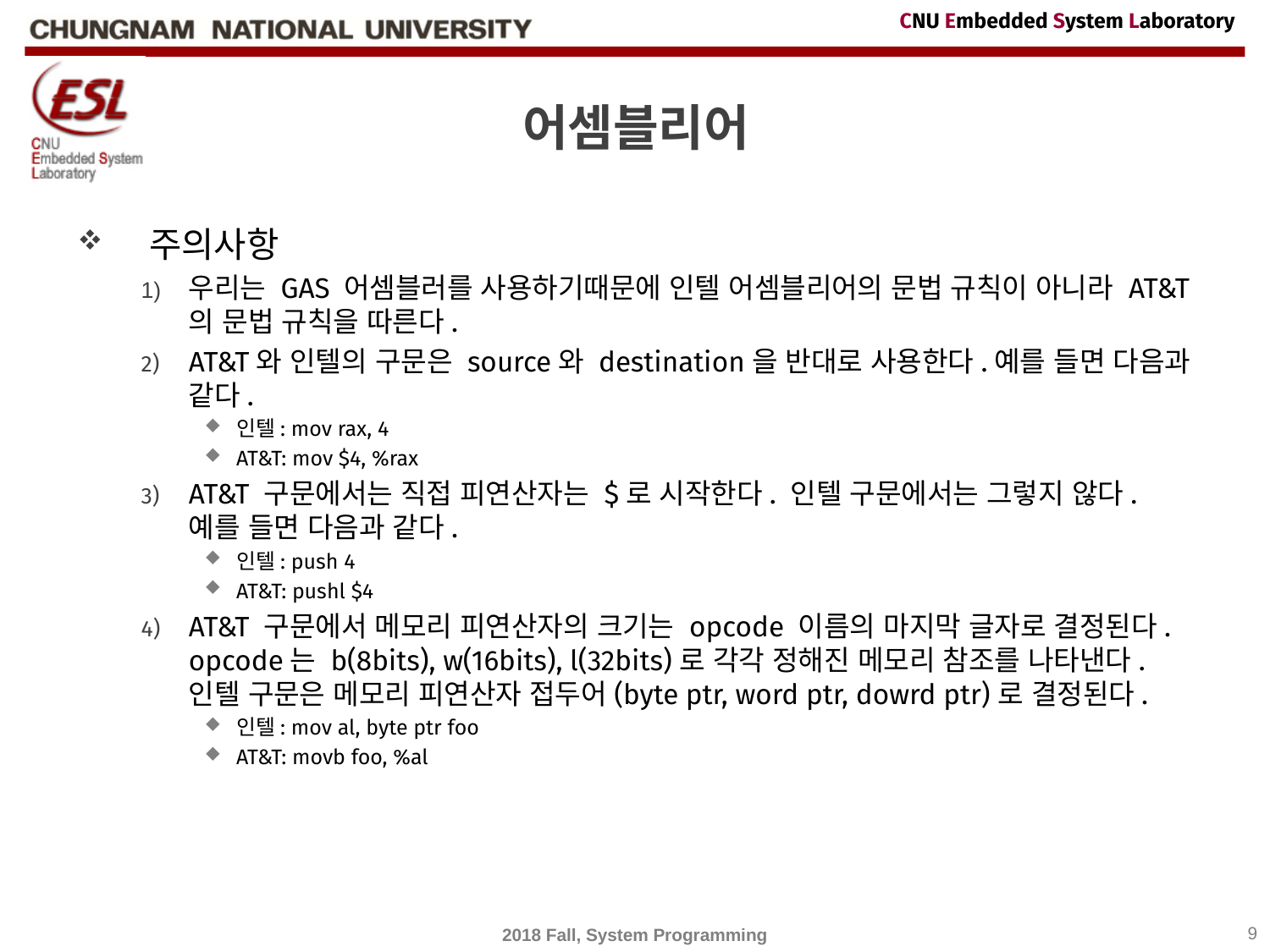

# 어셈블리어
주의사항
우리는 GAS 어셈블러를 사용하기때문에 인텔 어셈블리어의 문법 규칙이 아니라 AT&T의 문법 규칙을 따른다.
AT&T와 인텔의 구문은 source와 destination을 반대로 사용한다.예를 들면 다음과 같다.
인텔: mov rax, 4
AT&T: mov $4, %rax
AT&T 구문에서는 직접 피연산자는 $로 시작한다. 인텔 구문에서는 그렇지 않다. 예를 들면 다음과 같다.
인텔: push 4
AT&T: pushl $4
AT&T 구문에서 메모리 피연산자의 크기는 opcode 이름의 마지막 글자로 결정된다. opcode는 b(8bits), w(16bits), l(32bits)로 각각 정해진 메모리 참조를 나타낸다. 인텔 구문은 메모리 피연산자 접두어(byte ptr, word ptr, dowrd ptr)로 결정된다.
인텔: mov al, byte ptr foo
AT&T: movb foo, %al
2018 Fall, System Programming
9